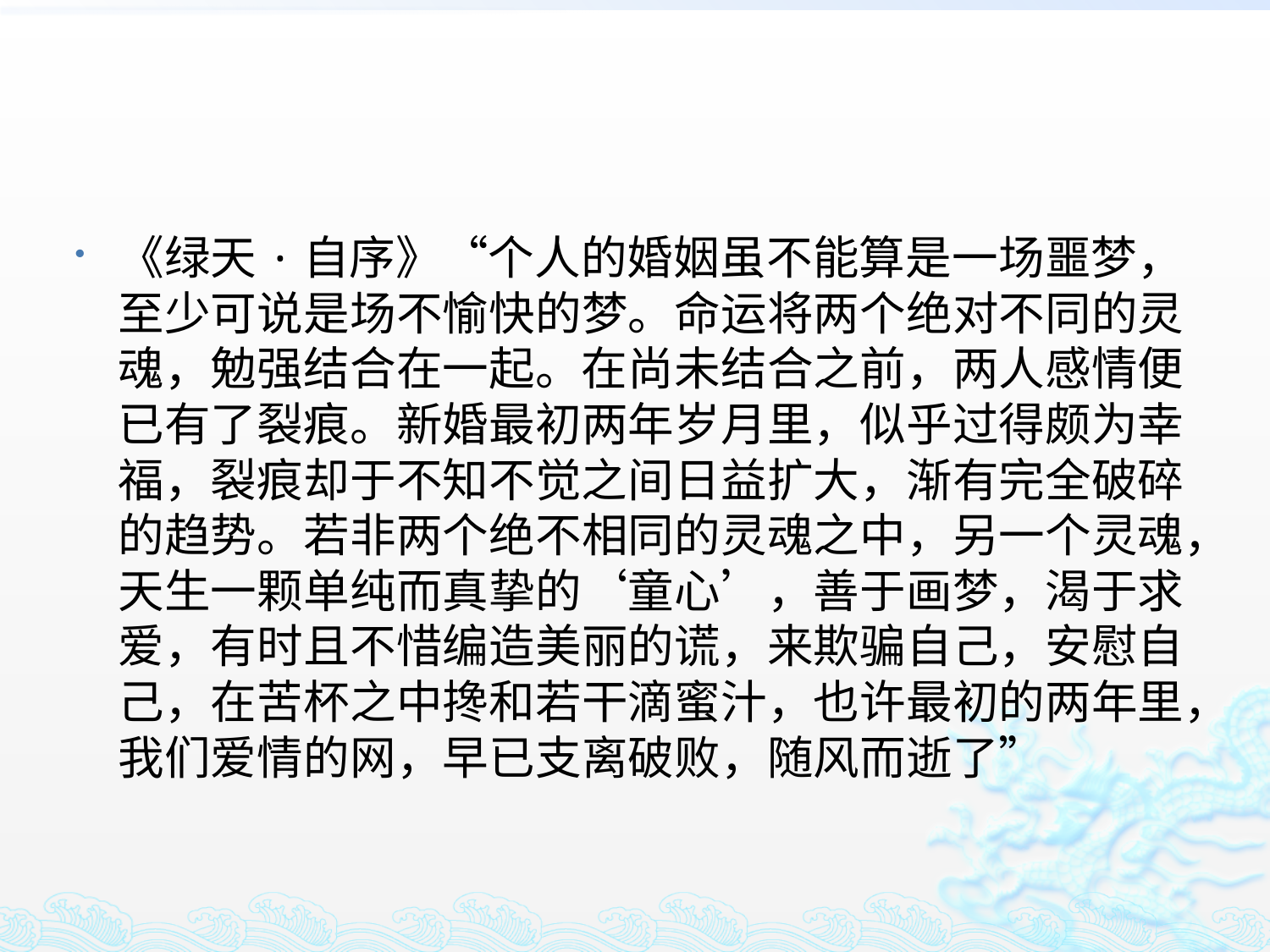

#
《绿天·自序》“个人的婚姻虽不能算是一场噩梦，至少可说是场不愉快的梦。命运将两个绝对不同的灵魂，勉强结合在一起。在尚未结合之前，两人感情便已有了裂痕。新婚最初两年岁月里，似乎过得颇为幸福，裂痕却于不知不觉之间日益扩大，渐有完全破碎的趋势。若非两个绝不相同的灵魂之中，另一个灵魂，天生一颗单纯而真挚的‘童心’，善于画梦，渴于求爱，有时且不惜编造美丽的谎，来欺骗自己，安慰自己，在苦杯之中搀和若干滴蜜汁，也许最初的两年里，我们爱情的网，早已支离破败，随风而逝了”